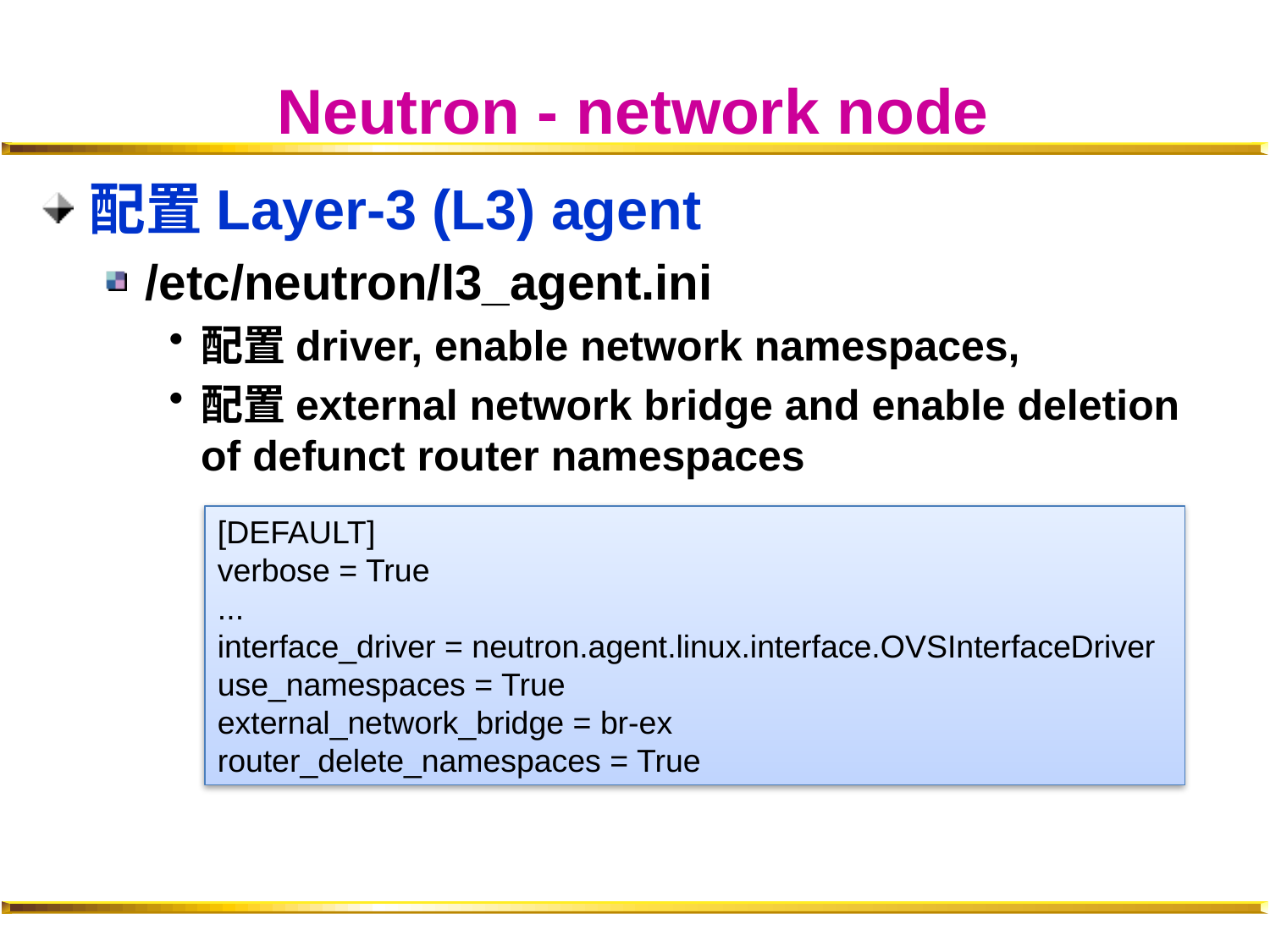

# Neutron - network node
配置Layer-3 (L3) agent
/etc/neutron/l3_agent.ini
配置driver, enable network namespaces,
配置external network bridge and enable deletion of defunct router namespaces

[DEFAULT]
verbose = True
...
interface_driver = neutron.agent.linux.interface.OVSInterfaceDriver
use_namespaces = True
external_network_bridge = br-ex
router_delete_namespaces = True